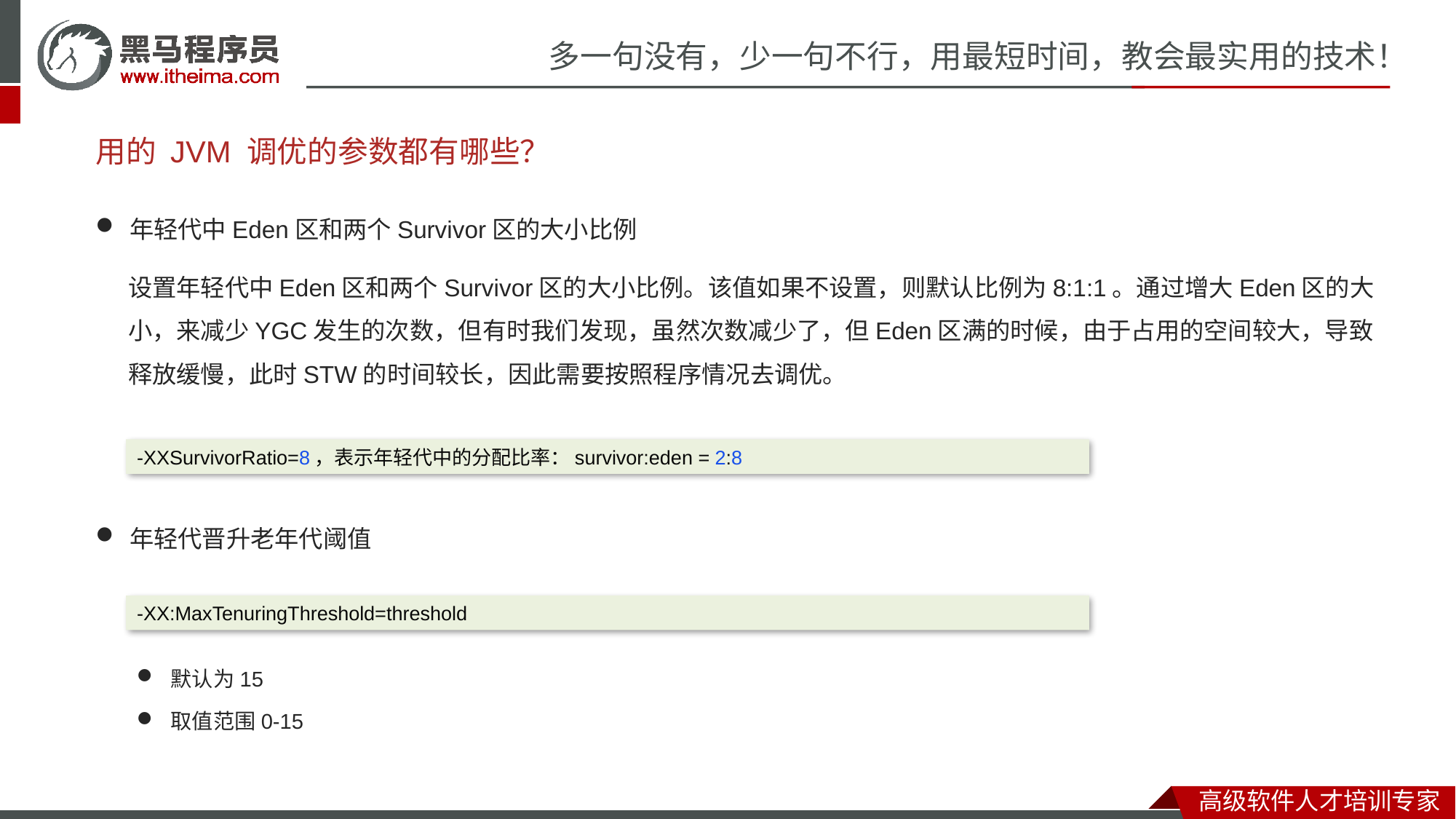

# 用的 JVM 调优的参数都有哪些？
年轻代中Eden区和两个Survivor区的大小比例
设置年轻代中Eden区和两个Survivor区的大小比例。该值如果不设置，则默认比例为8:1:1。通过增大Eden区的大小，来减少YGC发生的次数，但有时我们发现，虽然次数减少了，但Eden区满的时候，由于占用的空间较大，导致释放缓慢，此时STW的时间较长，因此需要按照程序情况去调优。
-XXSurvivorRatio=8，表示年轻代中的分配比率：survivor:eden = 2:8
年轻代晋升老年代阈值
-XX:MaxTenuringThreshold=threshold
默认为15
取值范围0-15